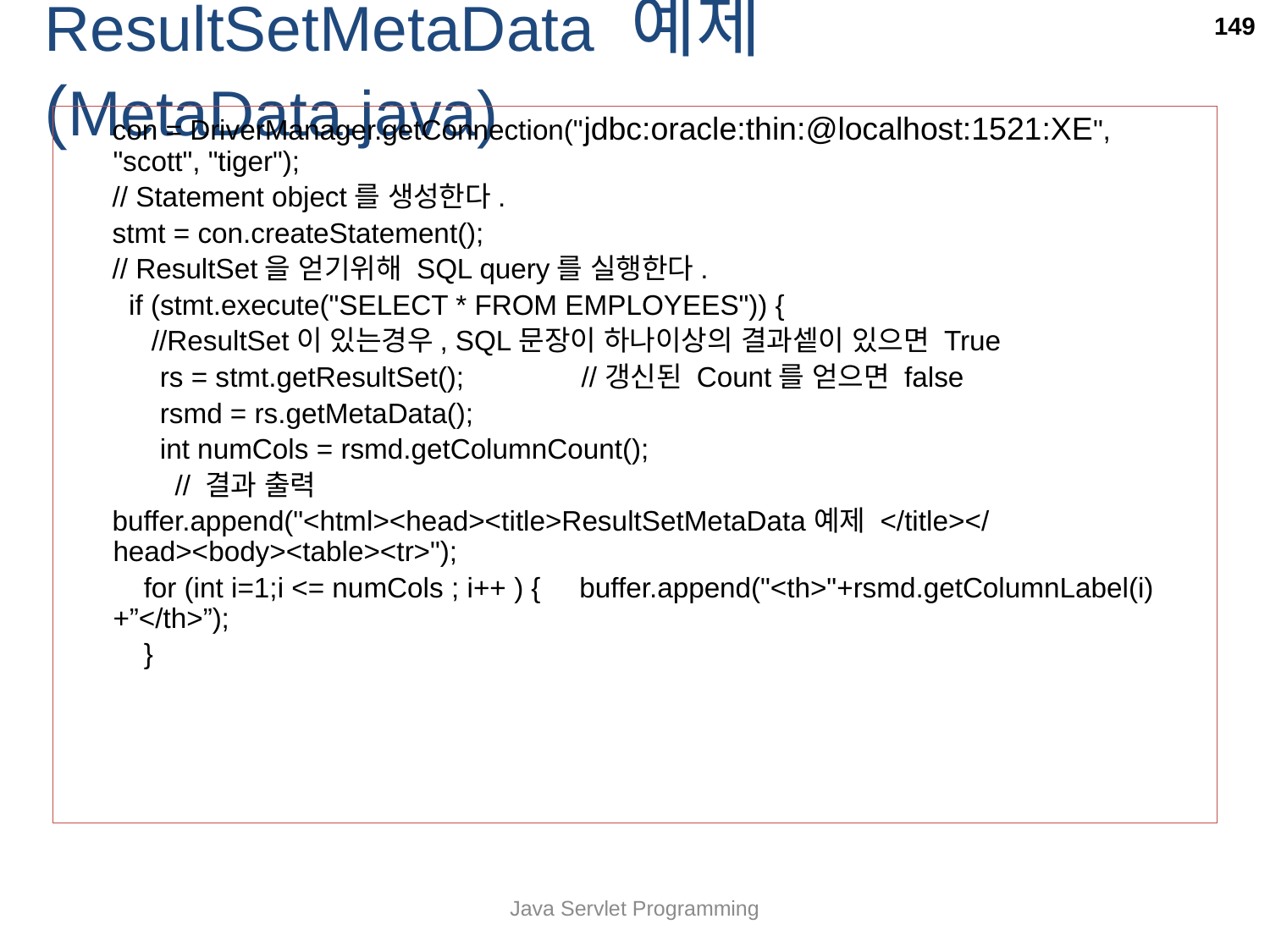

149
ResultSetMetaData 예제(MetaData.java)
      con = DriverManager.getConnection("jdbc:oracle:thin:@localhost:1521:XE", "scott", "tiger");
      // Statement object를 생성한다.
      stmt = con.createStatement();
      // ResultSet을 얻기위해 SQL query를 실행한다.
	  if (stmt.execute("SELECT * FROM EMPLOYEES")) {
           //ResultSet이 있는경우, SQL문장이 하나이상의 결과셑이 있으면 True
	      rs = stmt.getResultSet();               //갱신된 Count를 얻으면 false
  	      rsmd = rs.getMetaData();
  	      int numCols = rsmd.getColumnCount();
              // 결과 출력
      buffer.append("<html><head><title>ResultSetMetaData예제 </title></head><body><table><tr>");
          for (int i=1;i <= numCols ; i++ ) {     buffer.append("<th>"+rsmd.getColumnLabel(i)+”</th>”);
          }

Java Servlet Programming